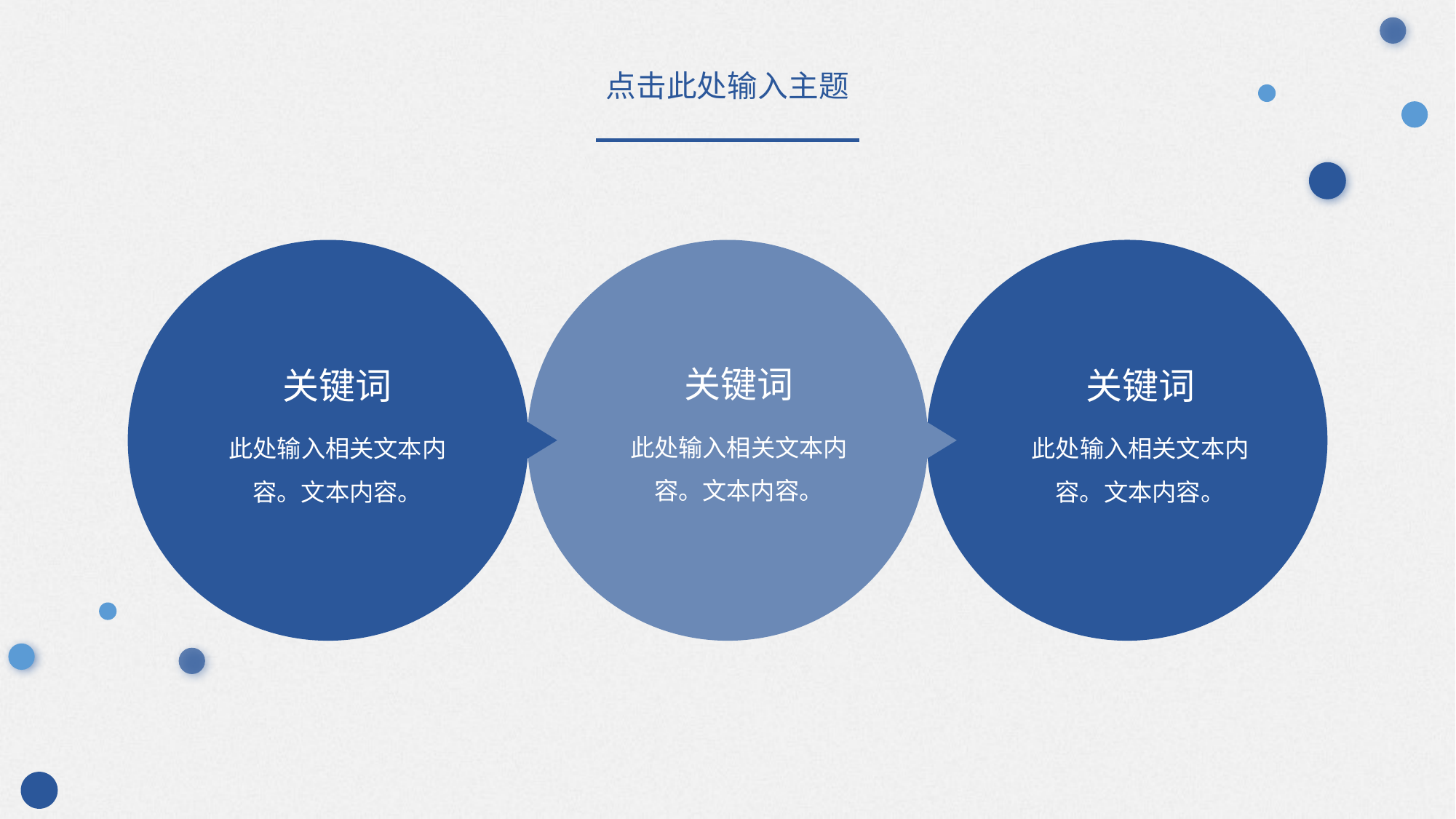

点击此处输入主题

关键词
此处输入相关文本内容。文本内容。

关键词
此处输入相关文本内容。文本内容。

关键词
此处输入相关文本内容。文本内容。